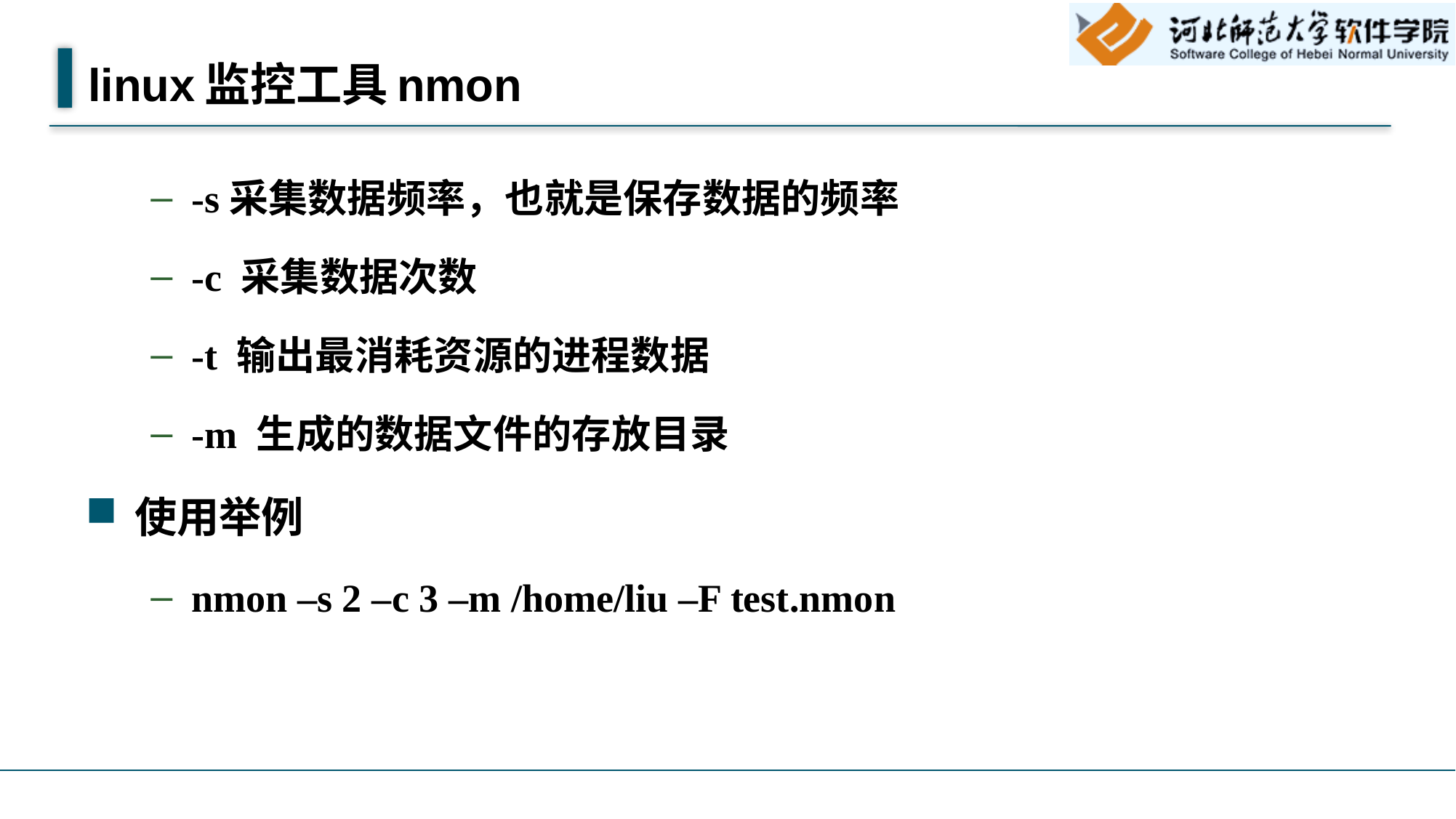

# linux监控工具nmon
-s采集数据频率，也就是保存数据的频率
-c 采集数据次数
-t 输出最消耗资源的进程数据
-m 生成的数据文件的存放目录
使用举例
nmon –s 2 –c 3 –m /home/liu –F test.nmon